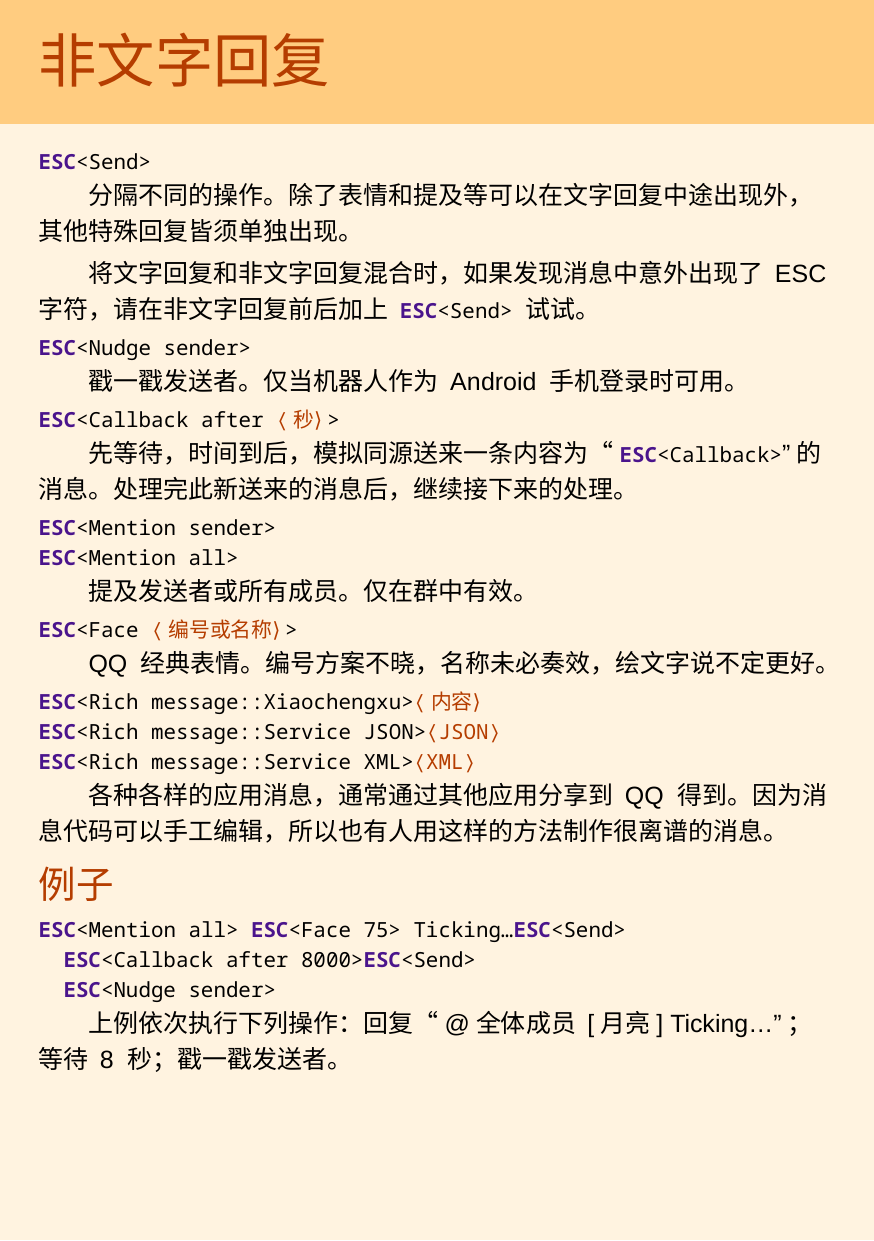

# 非文字回复
ESC<Send>
分隔不同的操作。除了表情和提及等可以在文字回复中途出现外，其他特殊回复皆须单独出现。
将文字回复和非文字回复混合时，如果发现消息中意外出现了 ESC 字符，请在非文字回复前后加上 ESC<Send> 试试。
ESC<Nudge sender>
戳一戳发送者。仅当机器人作为 Android 手机登录时可用。
ESC<Callback after ⟨秒⟩>
先等待，时间到后，模拟同源送来一条内容为“ESC<Callback>”的消息。处理完此新送来的消息后，继续接下来的处理。
ESC<Mention sender>
ESC<Mention all>
提及发送者或所有成员。仅在群中有效。
ESC<Face ⟨编号或名称⟩>
QQ 经典表情。编号方案不晓，名称未必奏效，绘文字说不定更好。
ESC<Rich message::Xiaochengxu>⟨内容⟩
ESC<Rich message::Service JSON>⟨JSON⟩
ESC<Rich message::Service XML>⟨XML⟩
各种各样的应用消息，通常通过其他应用分享到 QQ 得到。因为消息代码可以手工编辑，所以也有人用这样的方法制作很离谱的消息。
例子
ESC<Mention all> ESC<Face 75> Ticking…ESC<Send>
ESC<Callback after 8000>ESC<Send>
ESC<Nudge sender>
上例依次执行下列操作：回复“@全体成员 [月亮] Ticking…”；等待 8 秒；戳一戳发送者。